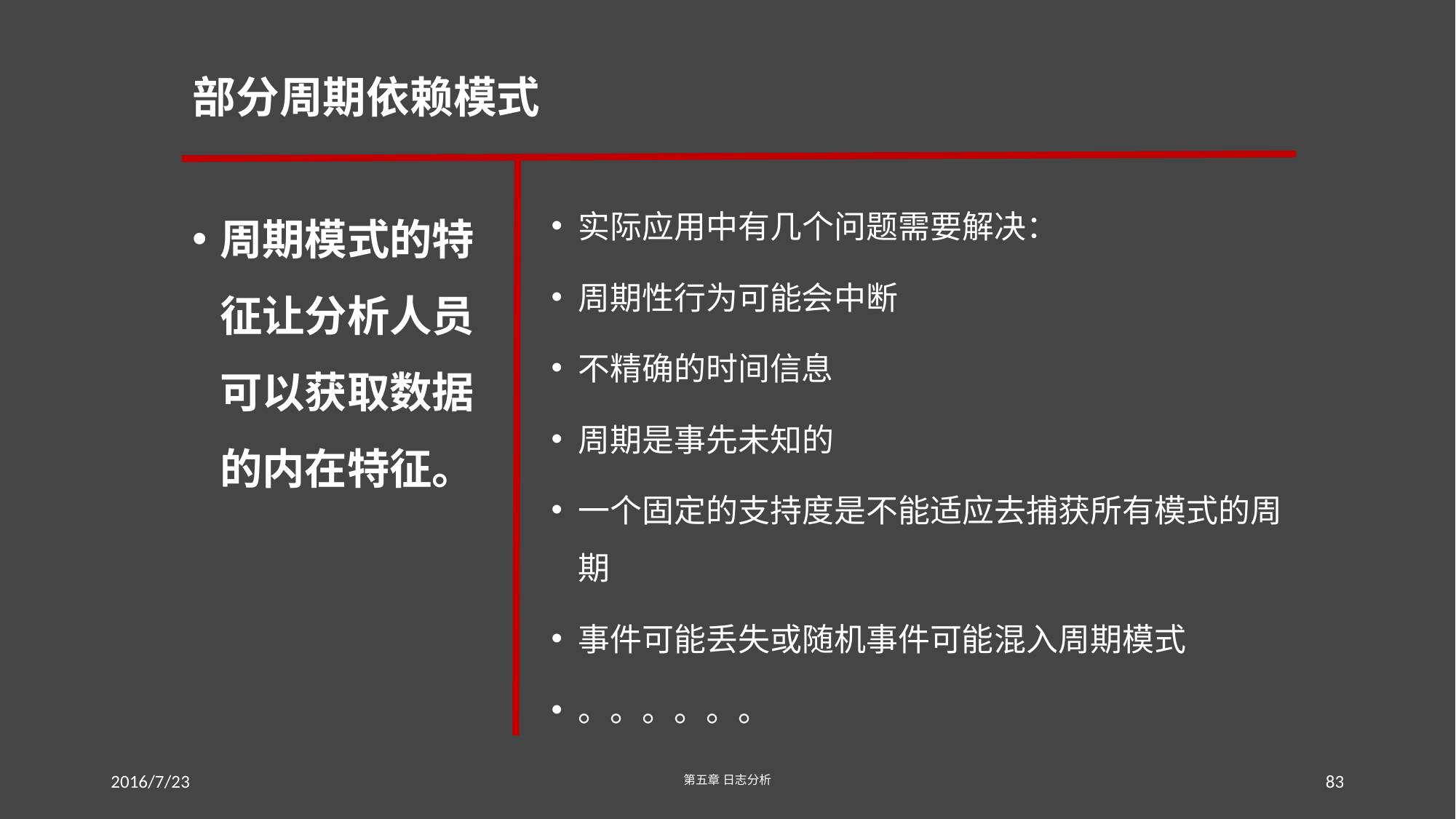

# 部分周期依赖模式
周期模式的特征让分析人员可以获取数据的内在特征。

实际应用中有几个问题需要解决：
周期性行为可能会中断
不精确的时间信息
周期是事先未知的
一个固定的支持度是不能适应去捕获所有模式的周期
事件可能丢失或随机事件可能混入周期模式
。。。。。。
2016/7/23
第五章 日志分析
83